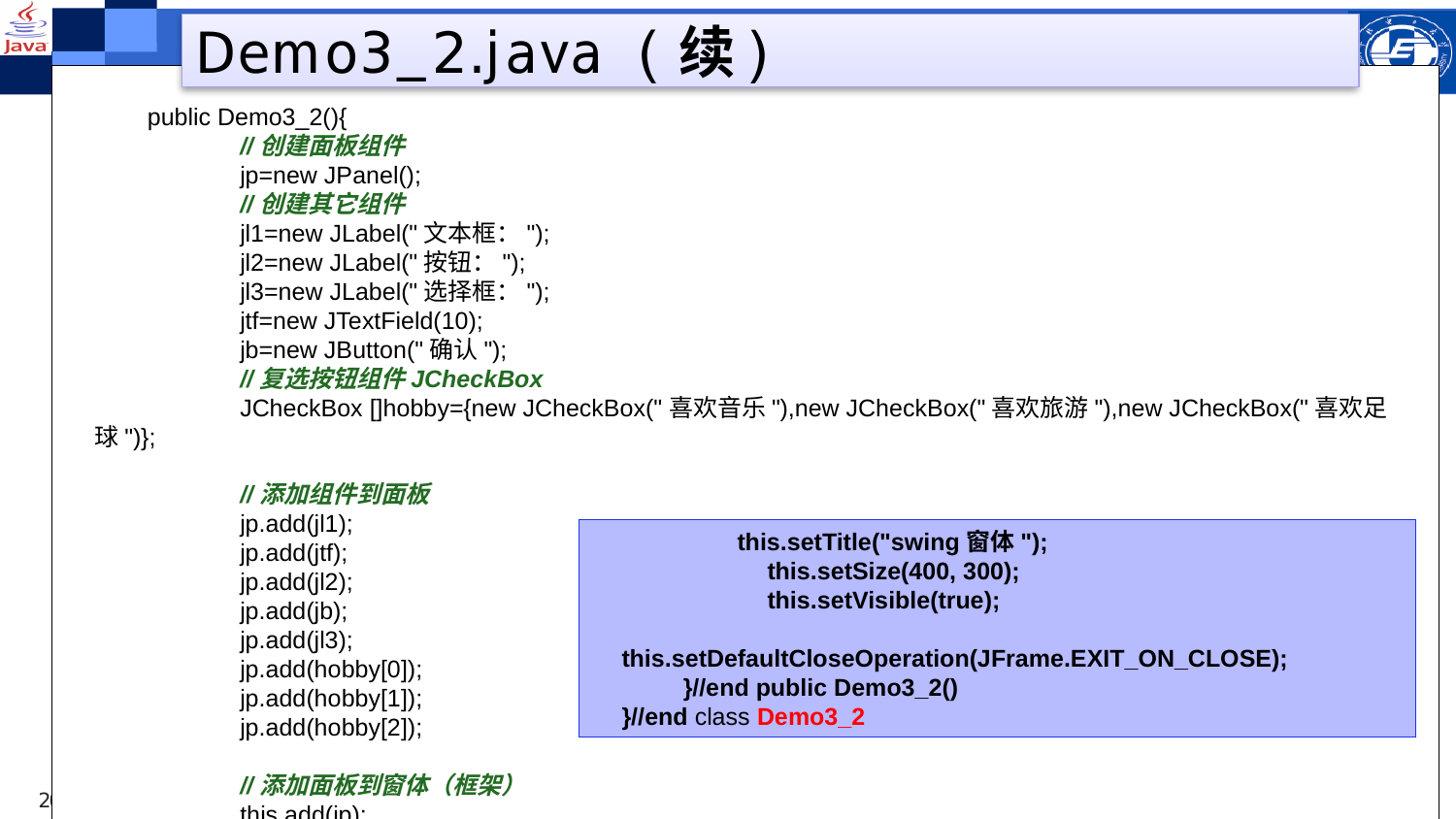

# Demo3_2.java  (续)

            public Demo3_2(){
	//创建面板组件
	jp=new JPanel();
	//创建其它组件
	jl1=new JLabel("文本框：");
	jl2=new JLabel("按钮：");
	jl3=new JLabel("选择框：");
	jtf=new JTextField(10);
	jb=new JButton("确认");
	//复选按钮组件JCheckBox
	JCheckBox []hobby={new JCheckBox("喜欢音乐"),new JCheckBox("喜欢旅游"),new JCheckBox("喜欢足球")};

	//添加组件到面板
	jp.add(jl1);
	jp.add(jtf);
	jp.add(jl2);
	jp.add(jb);
	jp.add(jl3);
	jp.add(hobby[0]);
	jp.add(hobby[1]);
	jp.add(hobby[2]);

	//添加面板到窗体（框架）
	this.add(jp);
                 this.setTitle("swing窗体");
	this.setSize(400, 300);
	this.setVisible(true);
	this.setDefaultCloseOperation(JFrame.EXIT_ON_CLOSE);
         }//end public Demo3_2()
}//end class Demo3_2
GUET